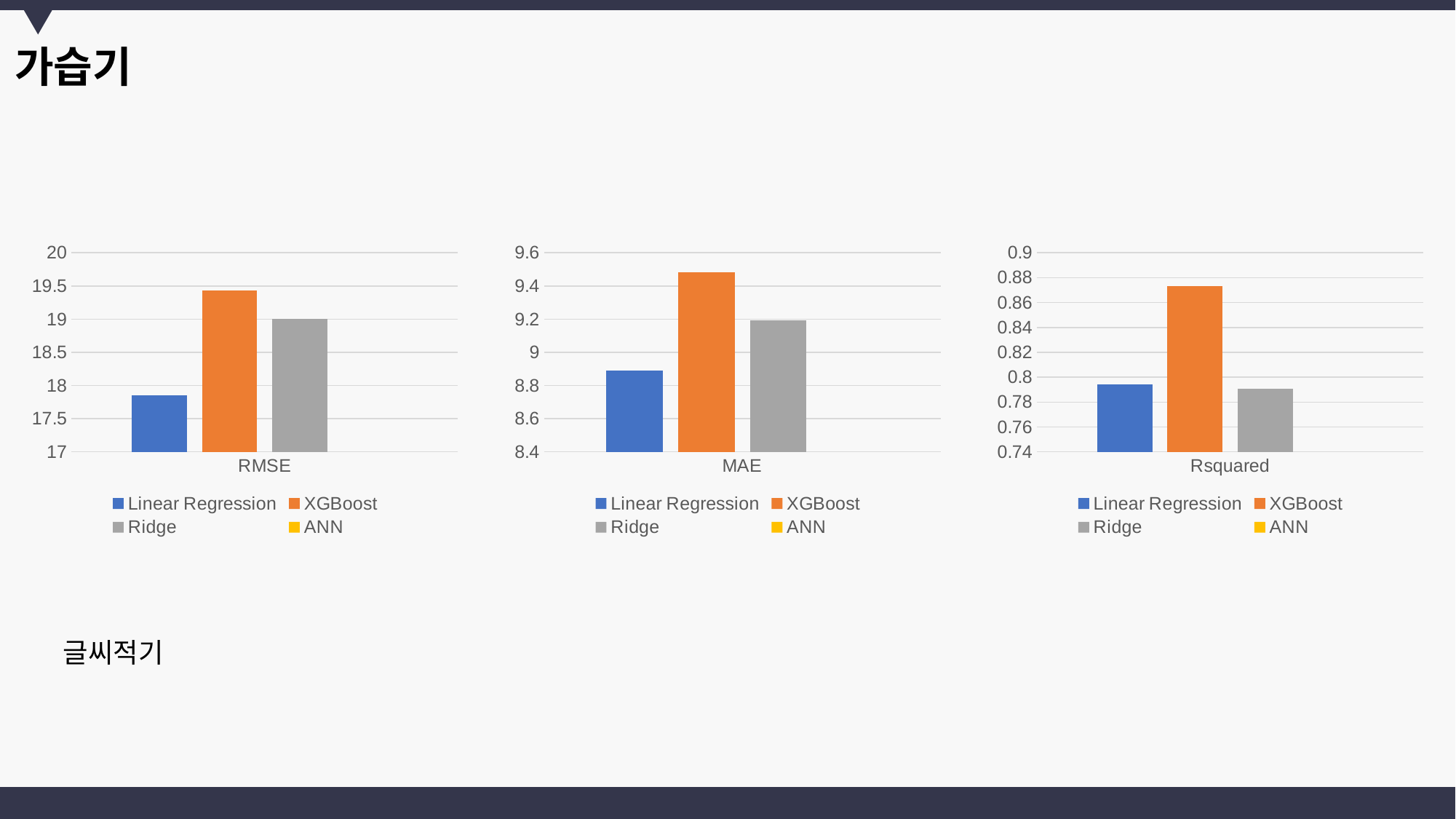

가습기

### Chart

| Category | Linear Regression | XGBoost | Ridge | ANN |
|---|---|---|---|---|
| RMSE | 17.85284 | 19.42695 | 19.00186 | None |

### Chart

| Category | Linear Regression | XGBoost | Ridge | ANN |
|---|---|---|---|---|
| MAE | 8.888611 | 9.484436 | 9.19431 | None |

### Chart

| Category | Linear Regression | XGBoost | Ridge | ANN |
|---|---|---|---|---|
| Rsquared | 0.7945 | 0.873417 | 0.790884 | None |
글씨적기